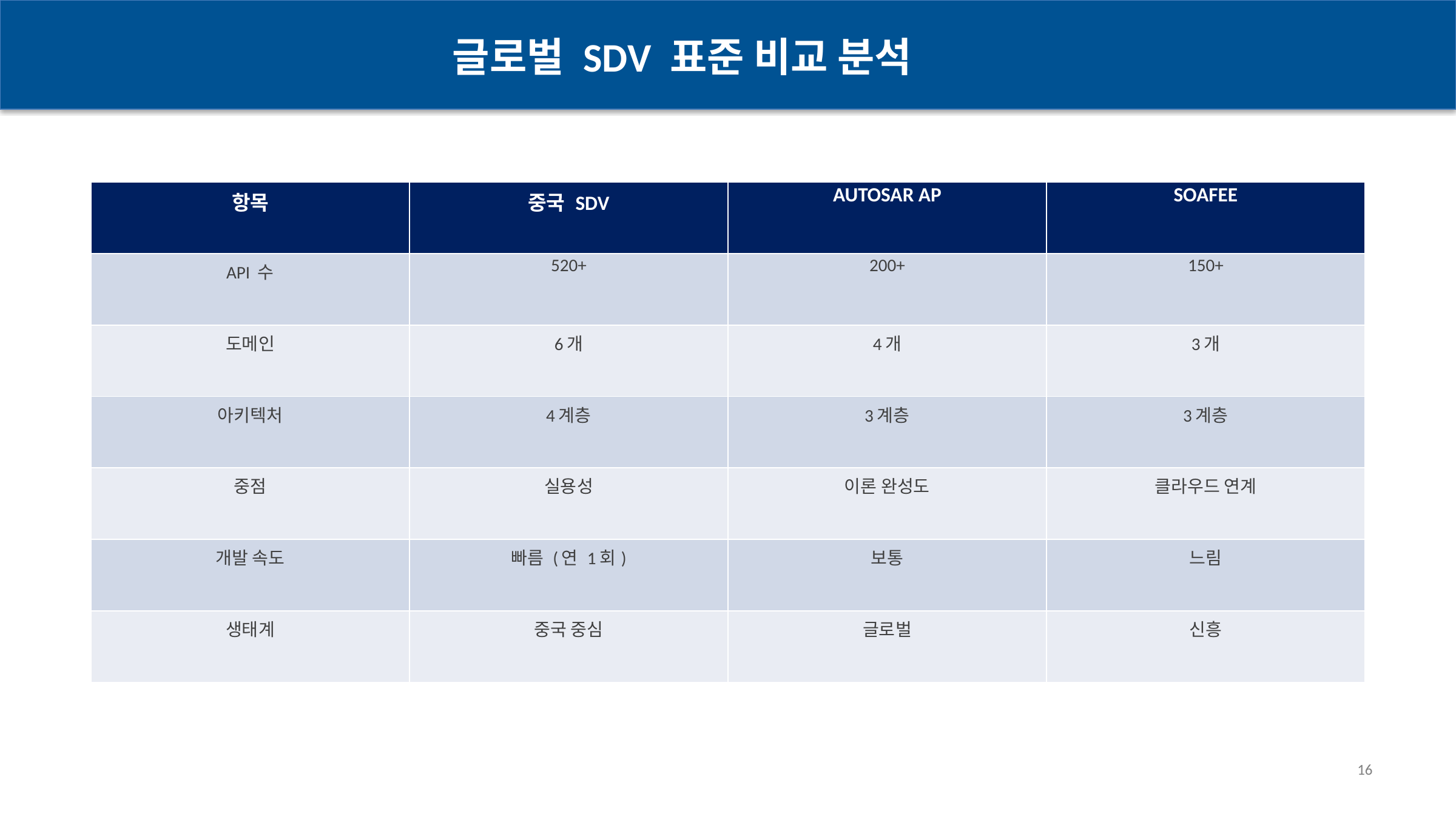

글로벌 SDV 표준 비교 분석
| 항목 | 중국 SDV | AUTOSAR AP | SOAFEE |
| --- | --- | --- | --- |
| API 수 | 520+ | 200+ | 150+ |
| 도메인 | 6개 | 4개 | 3개 |
| 아키텍처 | 4계층 | 3계층 | 3계층 |
| 중점 | 실용성 | 이론 완성도 | 클라우드 연계 |
| 개발 속도 | 빠름 (연 1회) | 보통 | 느림 |
| 생태계 | 중국 중심 | 글로벌 | 신흥 |
16